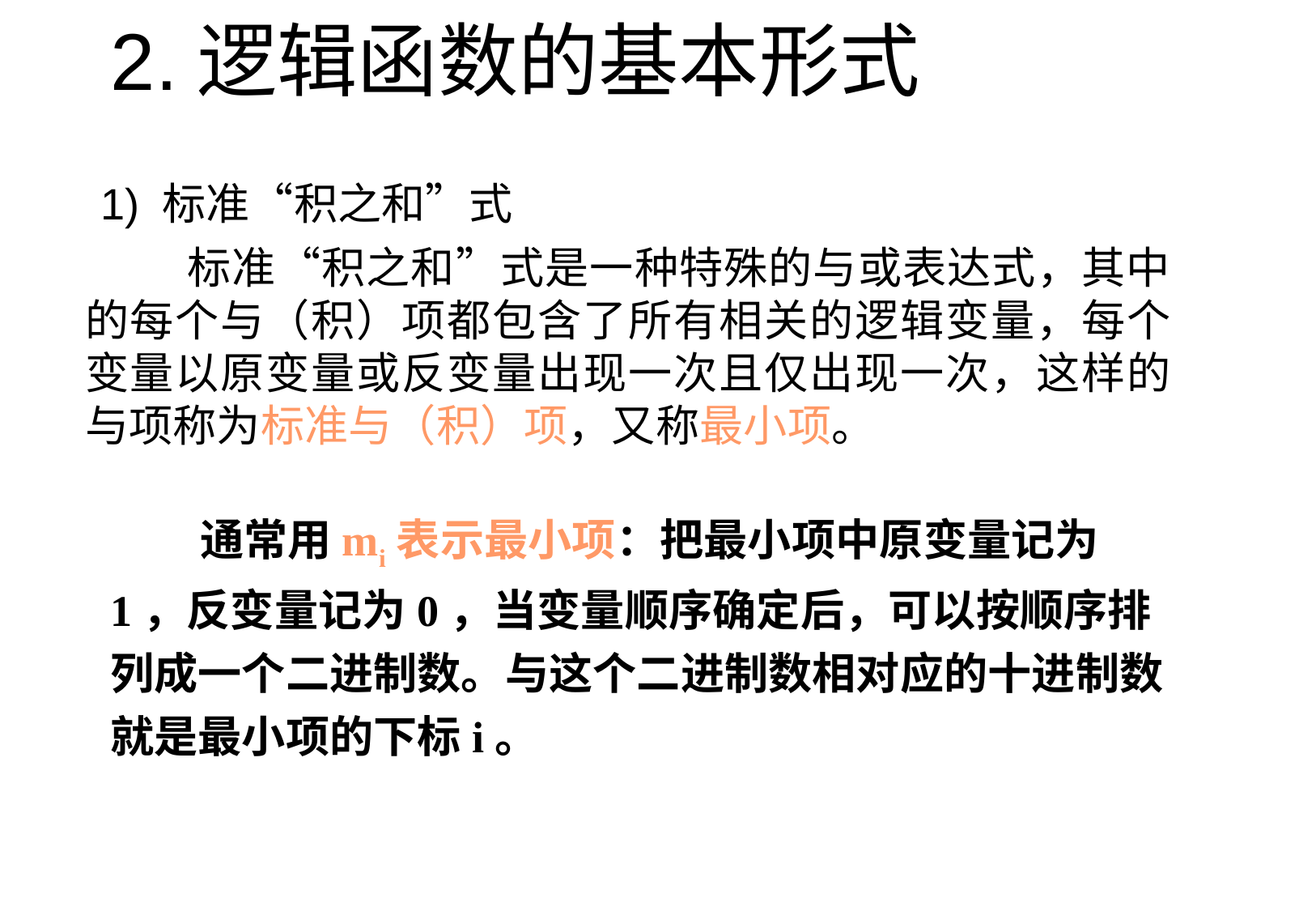

# 2.逻辑函数的基本形式
    1) 标准“积之和”式
             标准“积之和”式是一种特殊的与或表达式，其中的每个与（积）项都包含了所有相关的逻辑变量，每个变量以原变量或反变量出现一次且仅出现一次，这样的与项称为标准与（积）项，又称最小项。
        通常用mi表示最小项：把最小项中原变量记为1，反变量记为0，当变量顺序确定后，可以按顺序排列成一个二进制数。与这个二进制数相对应的十进制数就是最小项的下标i。